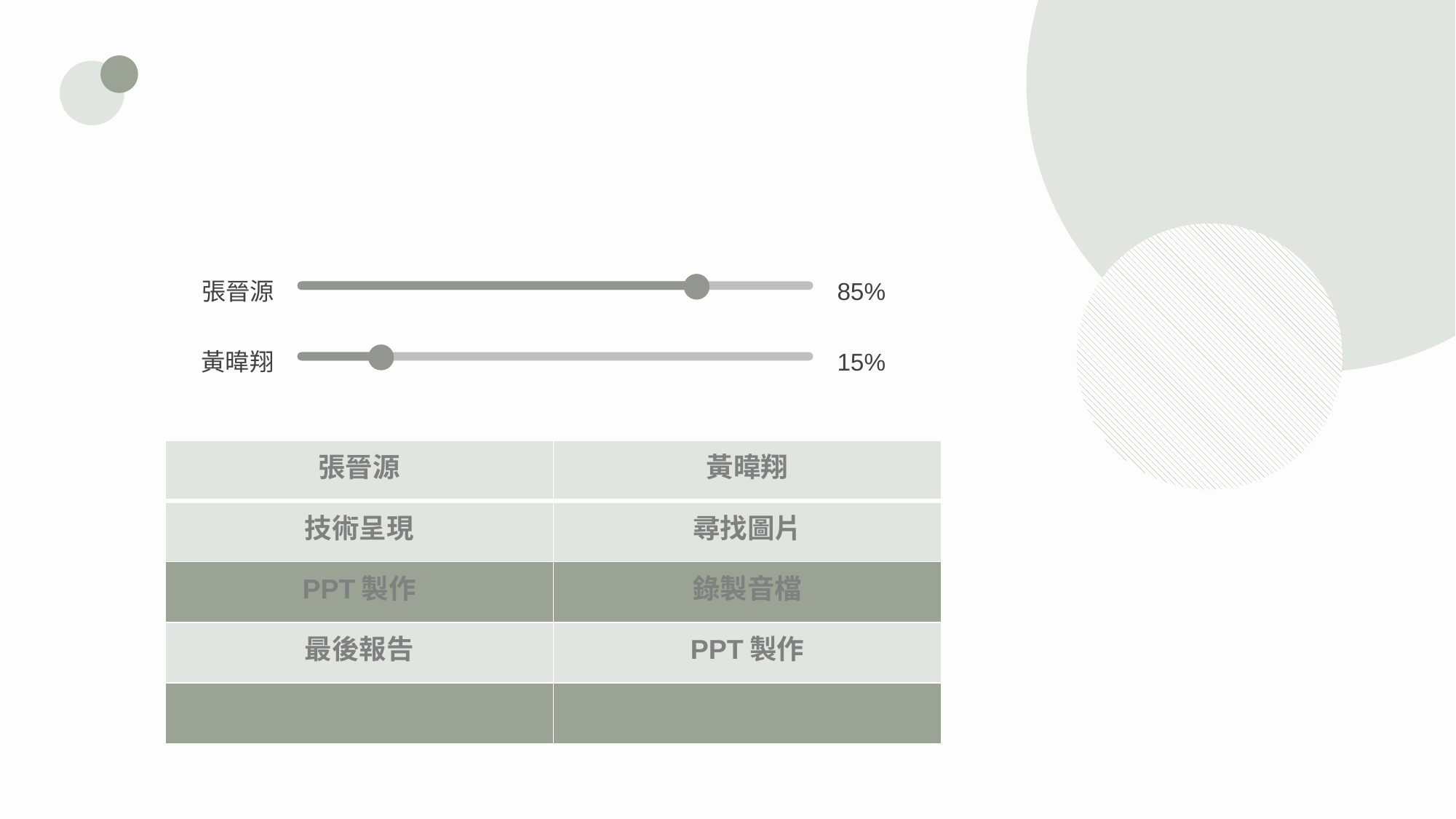

張晉源
85%

15%
黃暐翔

| 張晉源 | 黃暐翔 |
| --- | --- |
| 技術呈現 | 尋找圖片 |
| PPT製作 | 錄製音檔 |
| 最後報告 | PPT製作 |
|  |  |